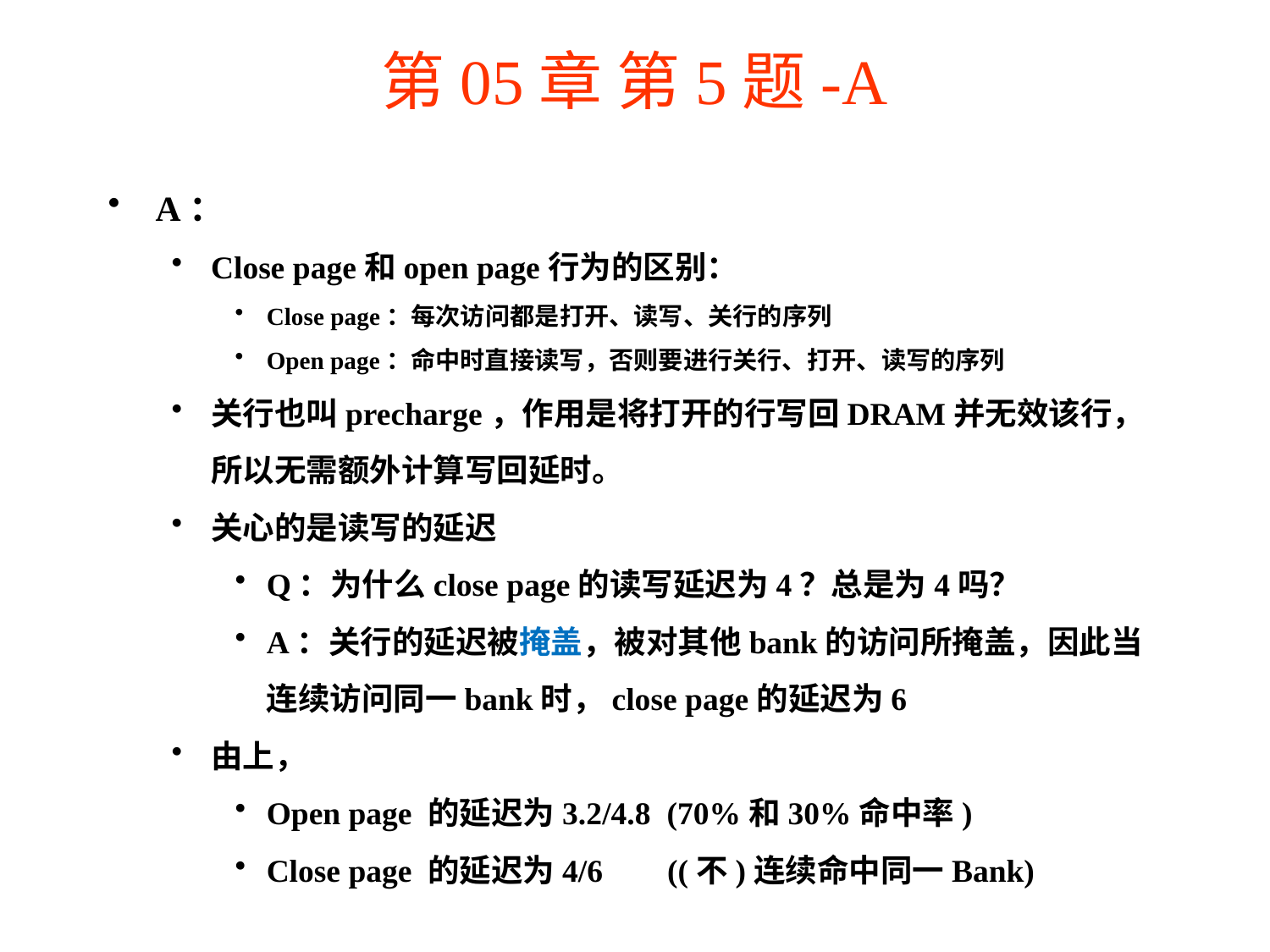

# 第05章 第5题-A
A：
Close page和open page行为的区别：
Close page：每次访问都是打开、读写、关行的序列
Open page：命中时直接读写，否则要进行关行、打开、读写的序列
关行也叫precharge，作用是将打开的行写回DRAM并无效该行，所以无需额外计算写回延时。
关心的是读写的延迟
Q：为什么close page的读写延迟为4？总是为4吗？
A：关行的延迟被掩盖，被对其他bank的访问所掩盖，因此当连续访问同一bank时，close page的延迟为6
由上，
Open page 的延迟为3.2/4.8  (70%和30%命中率)
Close page 的延迟为4/6        ((不)连续命中同一Bank)